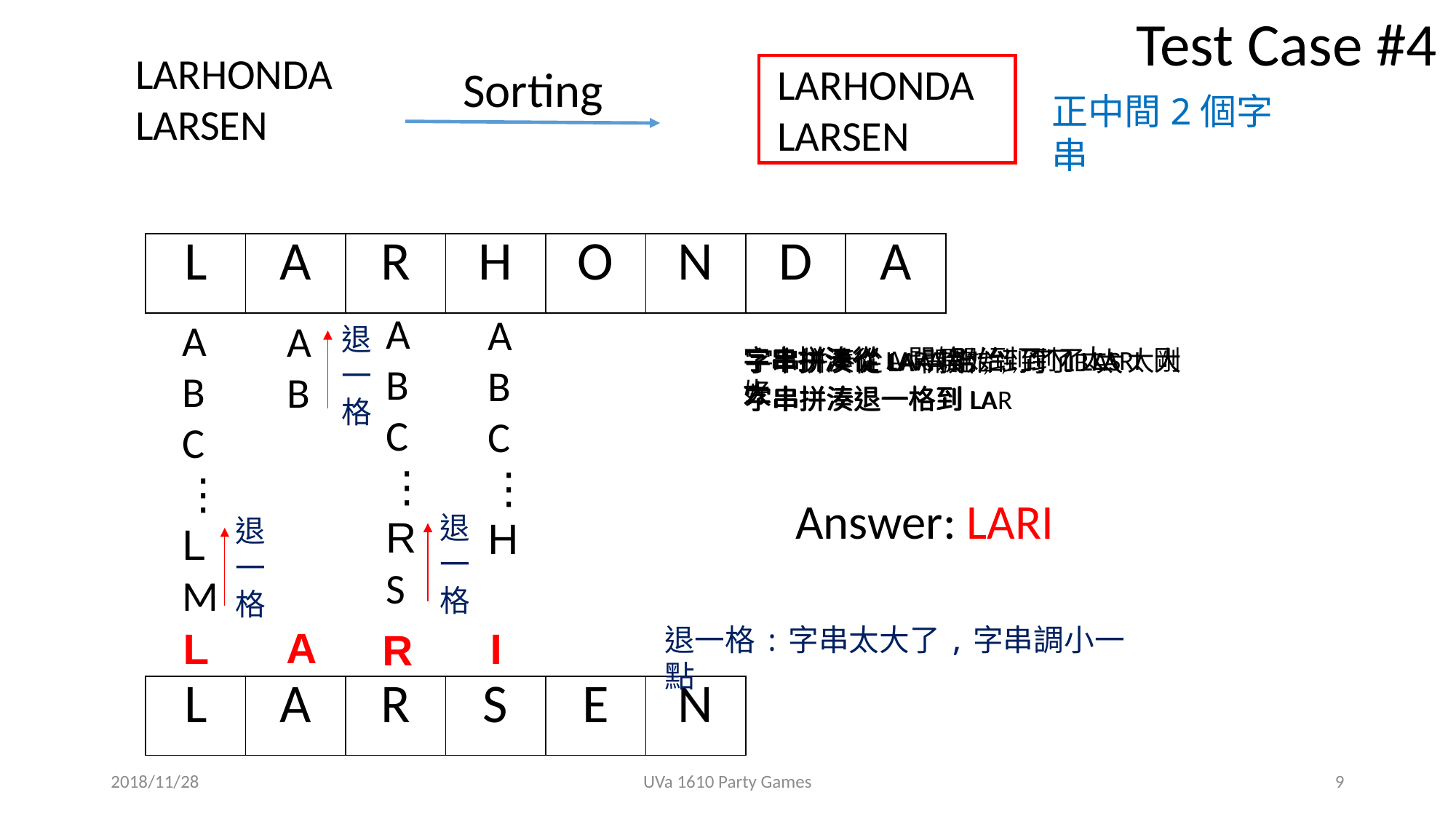

Test Case #4
LARHONDA
LARSEN
LARHONDA
LARSEN
Sorting

正中間2個字串
| L | A | R | H | O | N | D | A |
| --- | --- | --- | --- | --- | --- | --- | --- |
A
B
C
⋮
R
S
A
B
C
⋮
H
A
B
C
⋮
L
M
A
B

退一格
字串拼湊從A開始, 到了M太大
字串拼湊從LARA開始, 到了LARI 剛好
字串拼湊從LAA開始, 到了LAS太大
字串拼湊從LA開始, 到了LB太大
字串拼湊退一格到L
字串拼湊退一格到LA
字串拼湊退一格到LAR
Answer: LARI
退一格
退一格
A
退一格:字串太大了,字串調小一點

I
L
R
| L | A | R | S | E | N |
| --- | --- | --- | --- | --- | --- |
2018/11/28
UVa 1610 Party Games
9